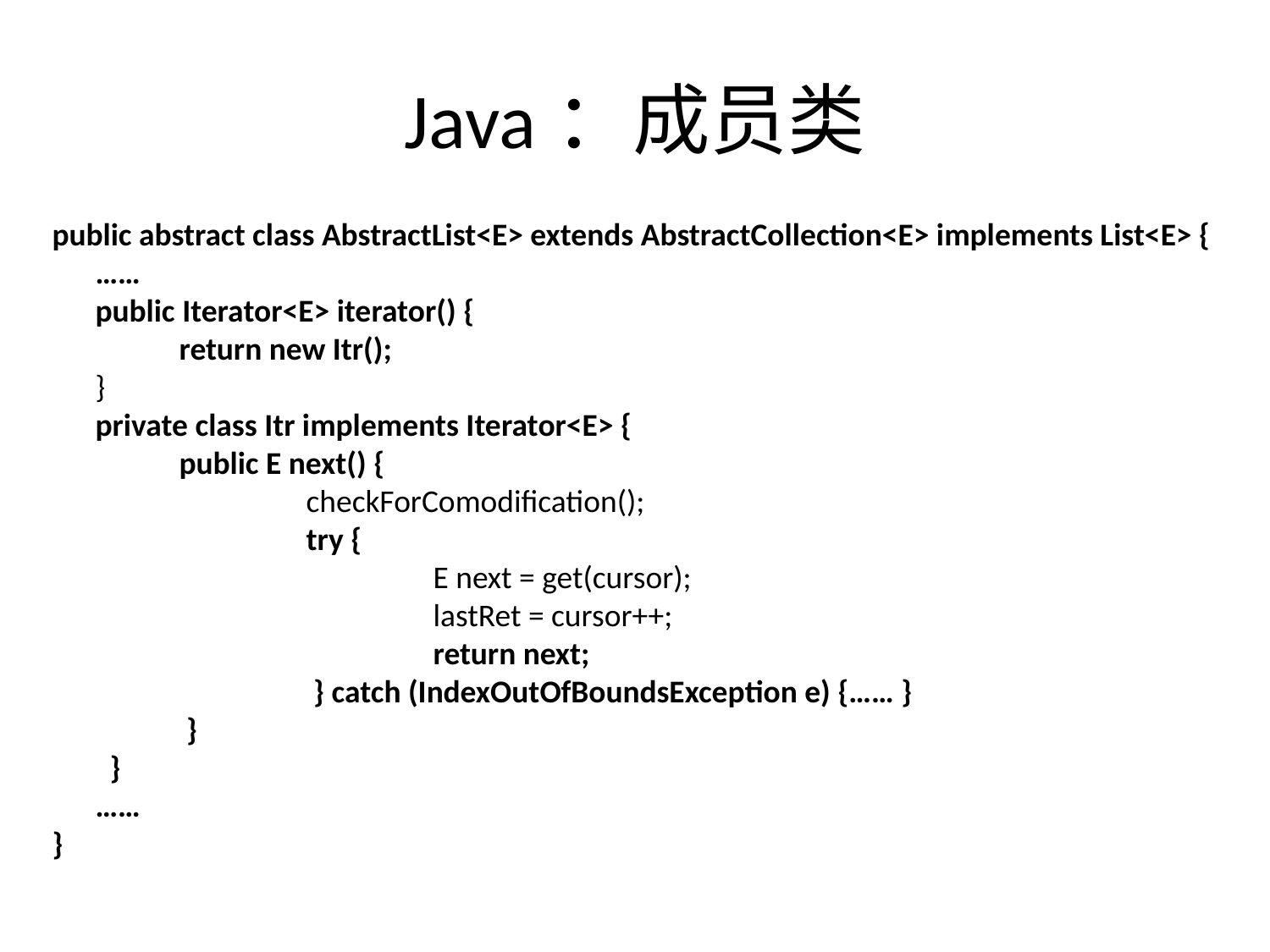

# Java：成员类
public abstract class AbstractList<E> extends AbstractCollection<E> implements List<E> {
      ……
      public Iterator<E> iterator() {
        	return new Itr();
      }
      private class Itr implements Iterator<E> {
	public E next() {
            		checkForComodification();
    		try {
			E next = get(cursor);
			lastRet = cursor++;
			return next;
    		 } catch (IndexOutOfBoundsException e) {…… }
	 }
        }
      ……
}